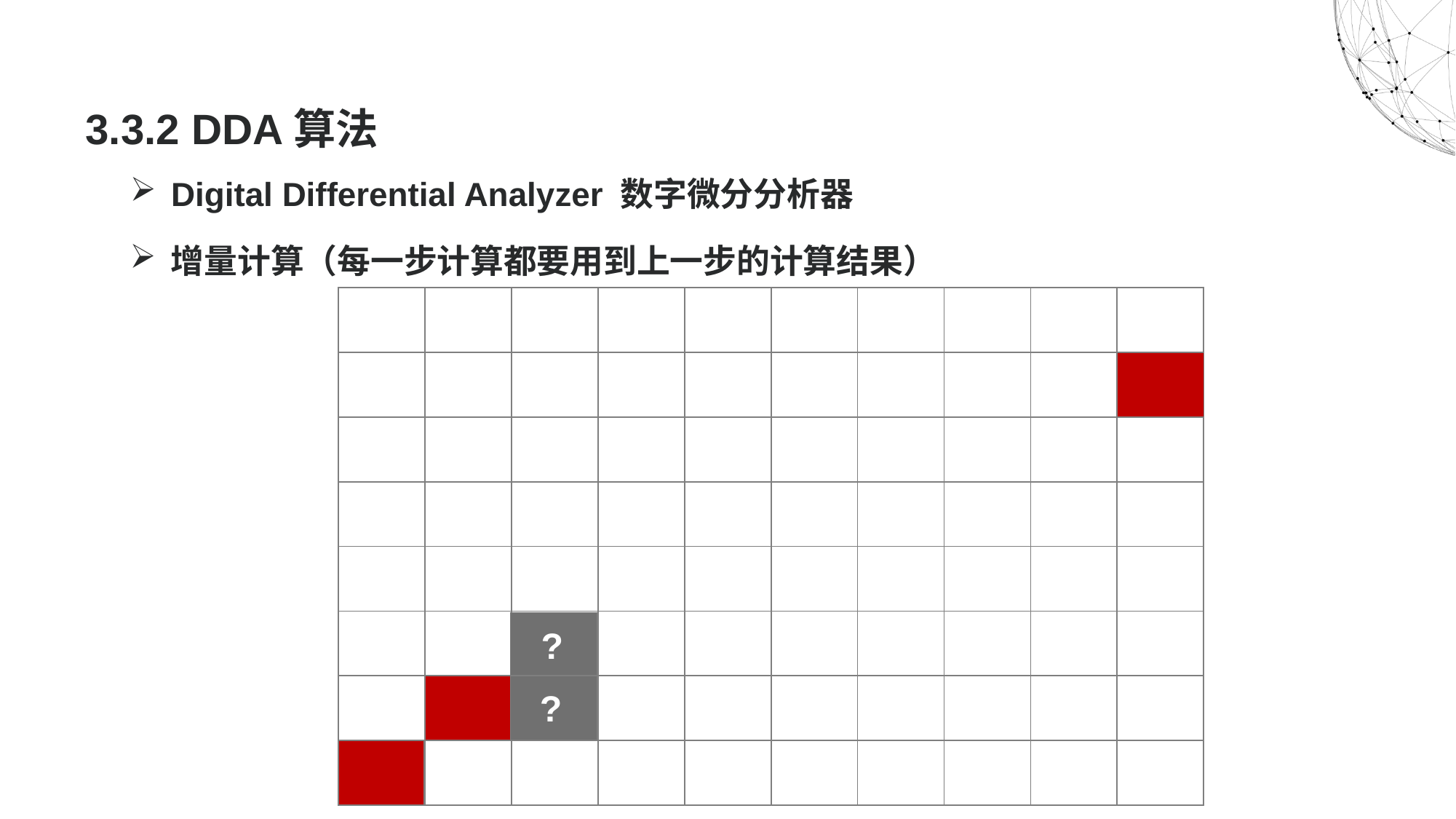

3.3.2 DDA算法
Digital Differential Analyzer 数字微分分析器

增量计算（每一步计算都要用到上一步的计算结果）

|  |  |  |  |  |  |  |  |  |  |
| --- | --- | --- | --- | --- | --- | --- | --- | --- | --- |
|  |  |  |  |  |  |  |  |  |  |
|  |  |  |  |  |  |  |  |  |  |
|  |  |  |  |  |  |  |  |  |  |
|  |  |  |  |  |  |  |  |  |  |
|  |  |  |  |  |  |  |  |  |  |
|  |  |  |  |  |  |  |  |  |  |
|  |  |  |  |  |  |  |  |  |  |

?

?